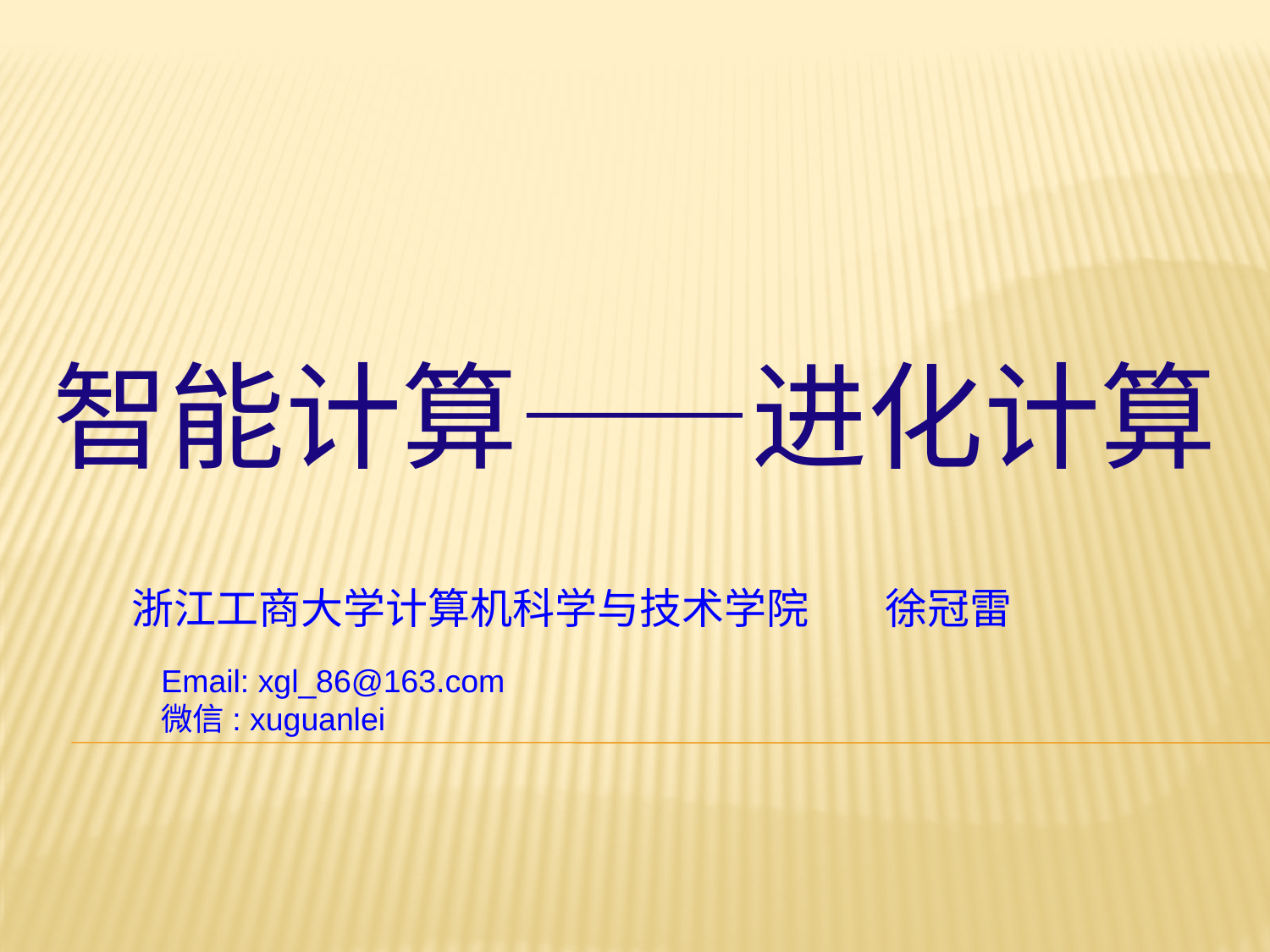

智能计算——进化计算
浙江工商大学计算机科学与技术学院        徐冠雷
Email: xgl_86@163.com
微信: xuguanlei